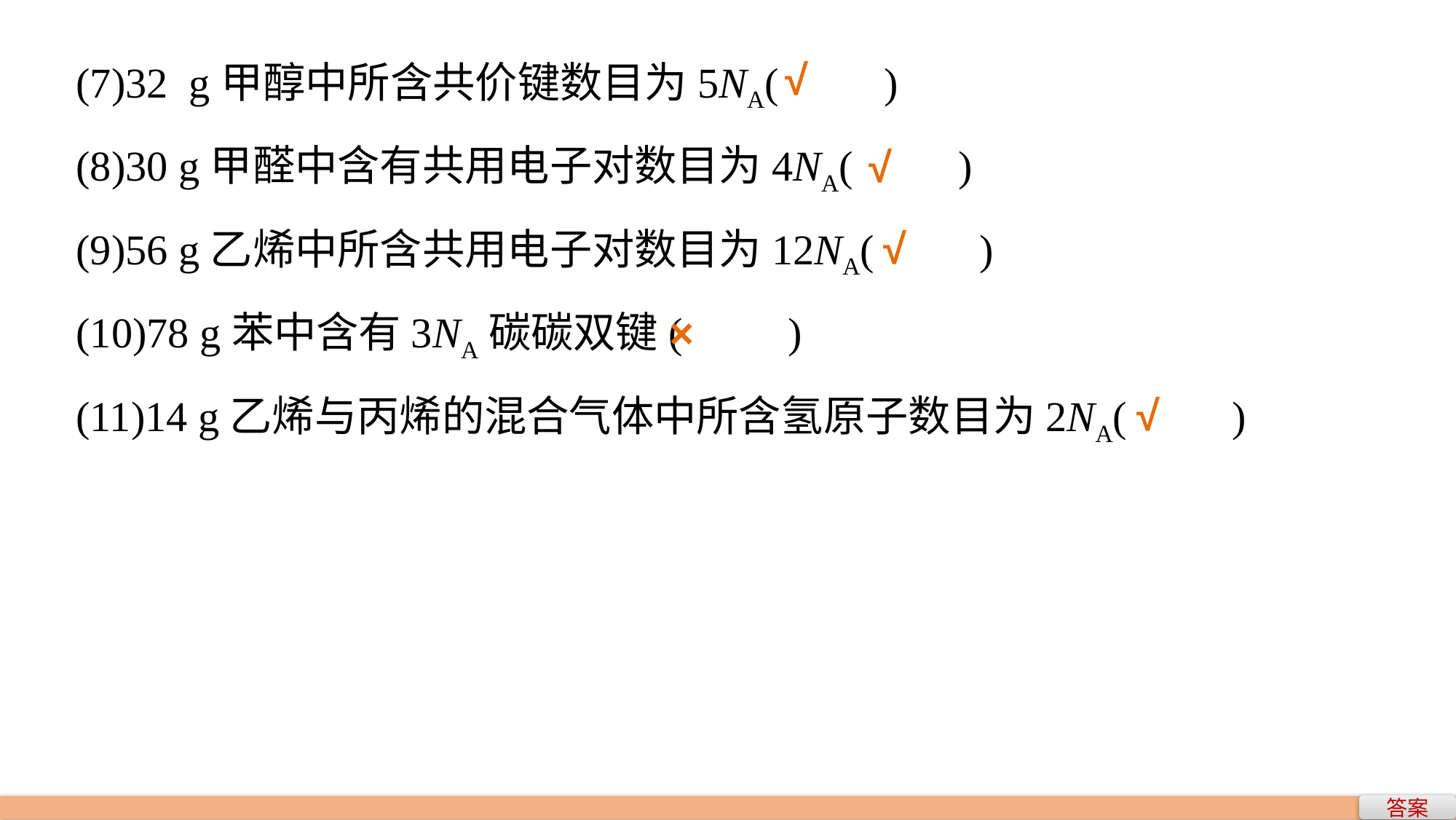

(7)32  g甲醇中所含共价键数目为5NA(　　)
(8)30 g甲醛中含有共用电子对数目为4NA(　　)
(9)56 g乙烯中所含共用电子对数目为12NA(　　)
(10)78 g苯中含有3NA碳碳双键(　　)
(11)14 g乙烯与丙烯的混合气体中所含氢原子数目为2NA(　　)
√
√
√
×
√
答案